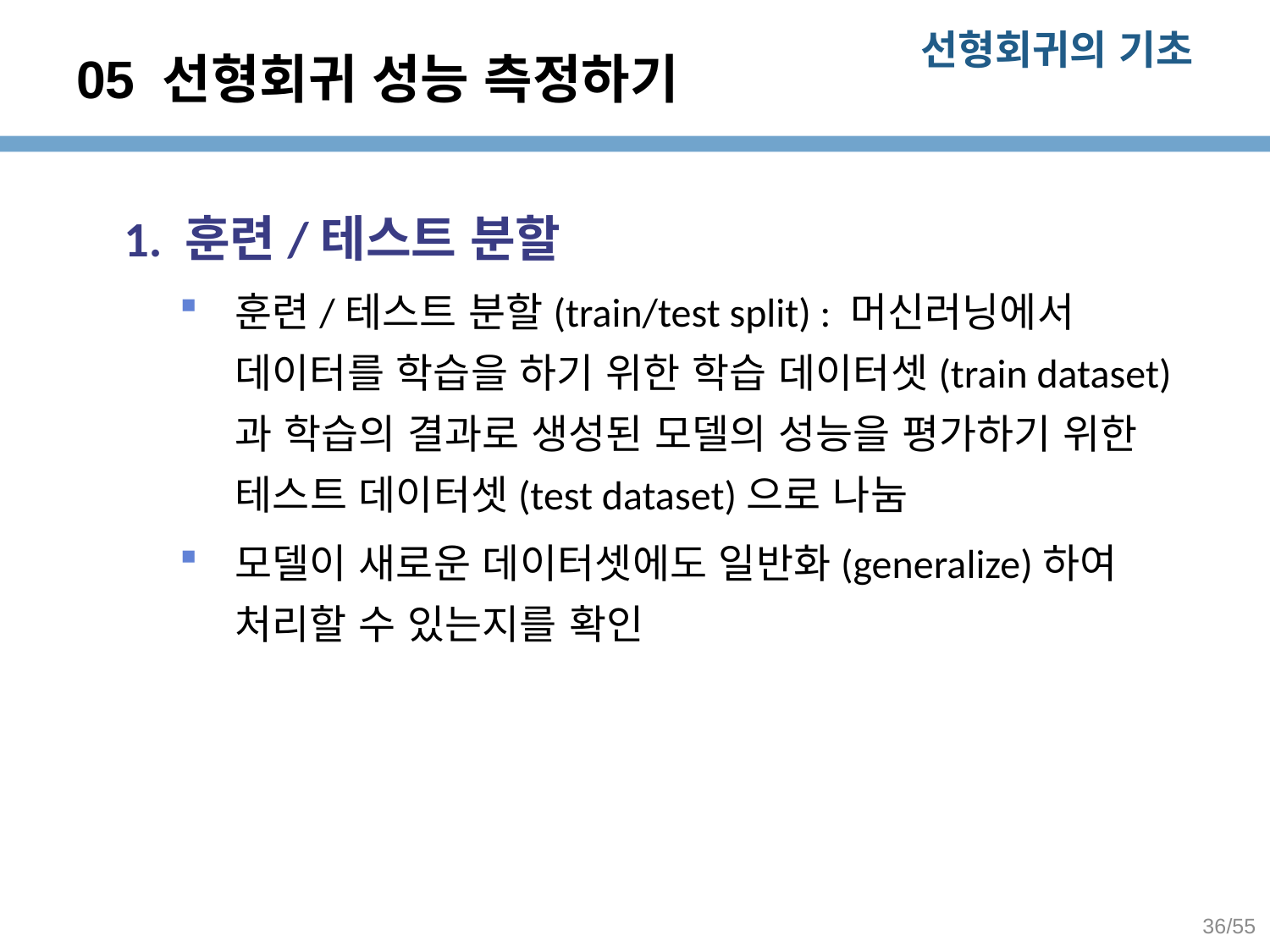

# 05 선형회귀 성능 측정하기
1. 훈련/테스트 분할
훈련/테스트 분할(train/test split) : 머신러닝에서 데이터를 학습을 하기 위한 학습 데이터셋(train dataset)과 학습의 결과로 생성된 모델의 성능을 평가하기 위한 테스트 데이터셋(test dataset)으로 나눔
모델이 새로운 데이터셋에도 일반화(generalize)하여 처리할 수 있는지를 확인
36/55